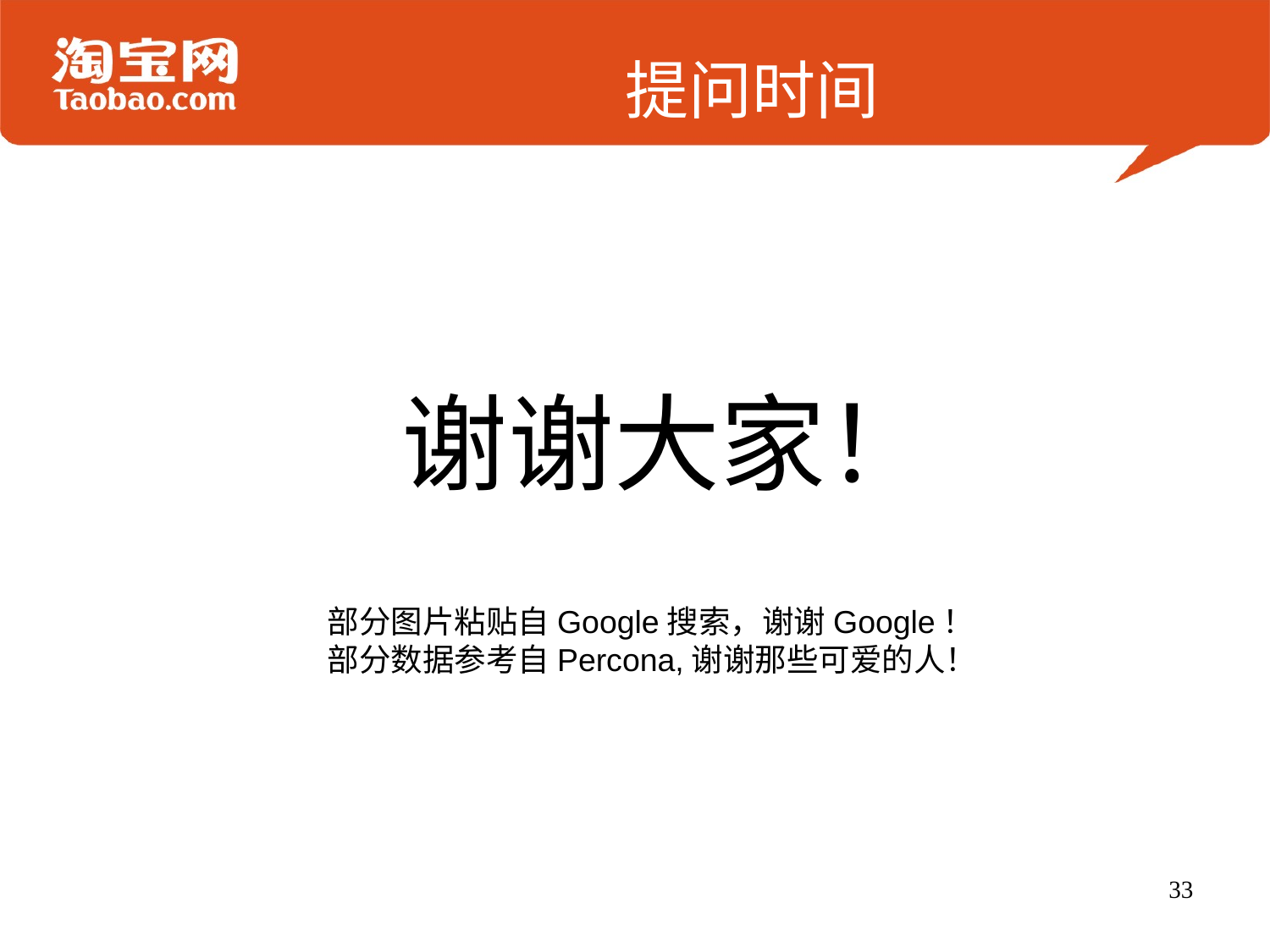

# 提问时间

谢谢大家！
部分图片粘贴自Google搜索，谢谢Google！
部分数据参考自Percona,谢谢那些可爱的人！
33